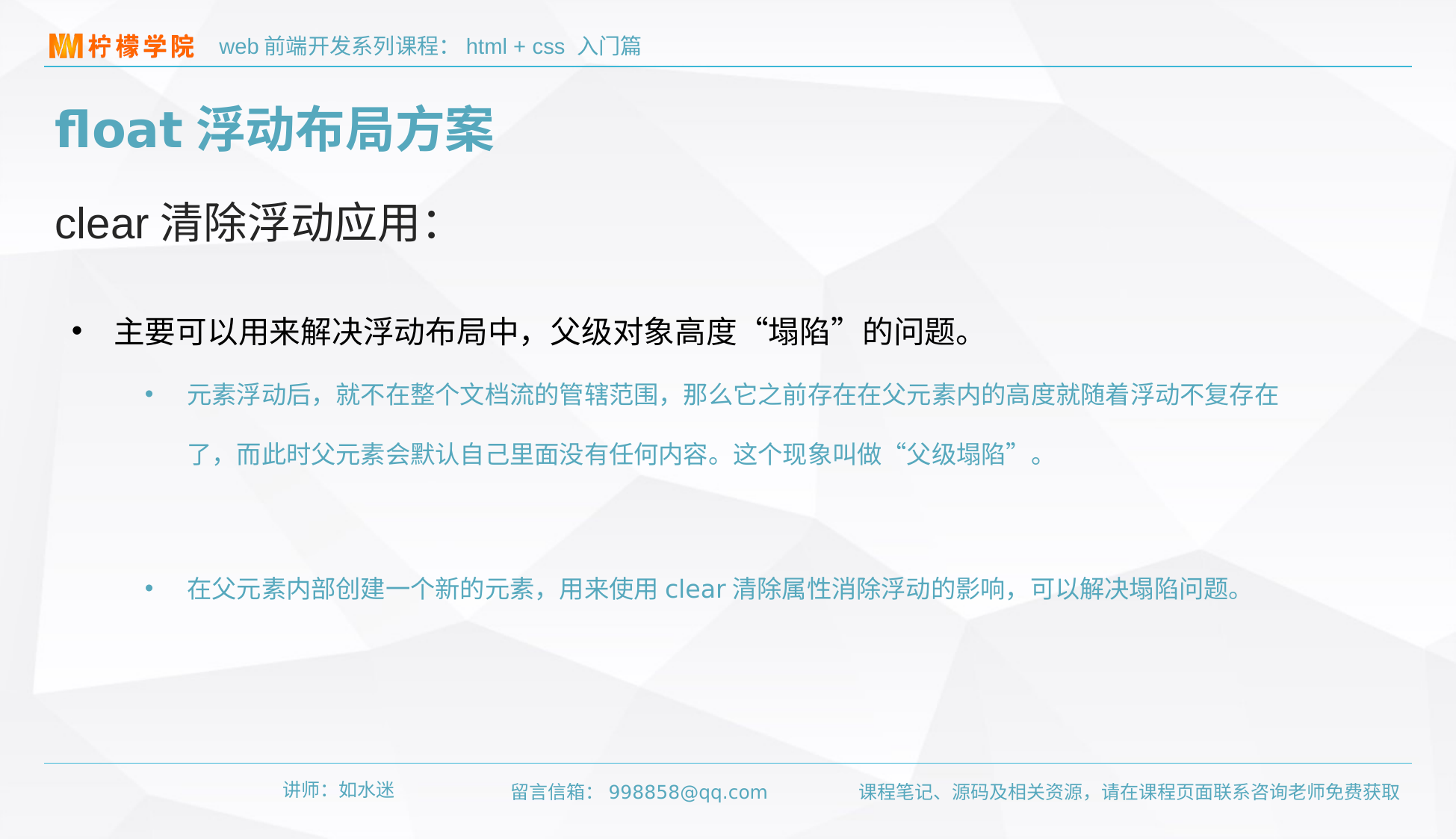

float浮动布局方案
clear清除浮动应用：
主要可以用来解决浮动布局中，父级对象高度“塌陷”的问题。
元素浮动后，就不在整个文档流的管辖范围，那么它之前存在在父元素内的高度就随着浮动不复存在了，而此时父元素会默认自己里面没有任何内容。这个现象叫做“父级塌陷”。

在父元素内部创建一个新的元素，用来使用clear清除属性消除浮动的影响，可以解决塌陷问题。